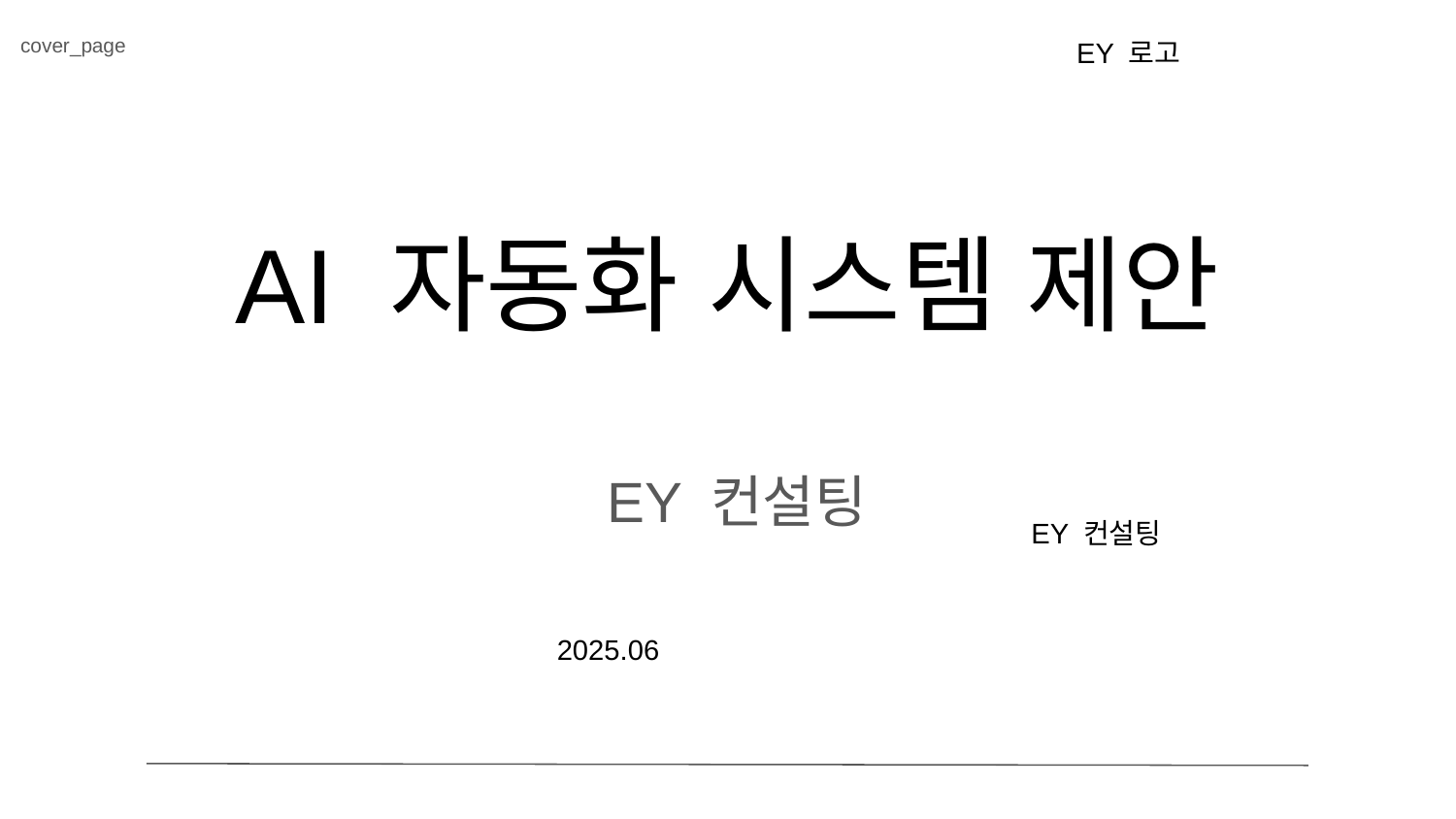

cover_page
EY 로고
# AI 자동화 시스템 제안
EY 컨설팅
EY 컨설팅
2025.06